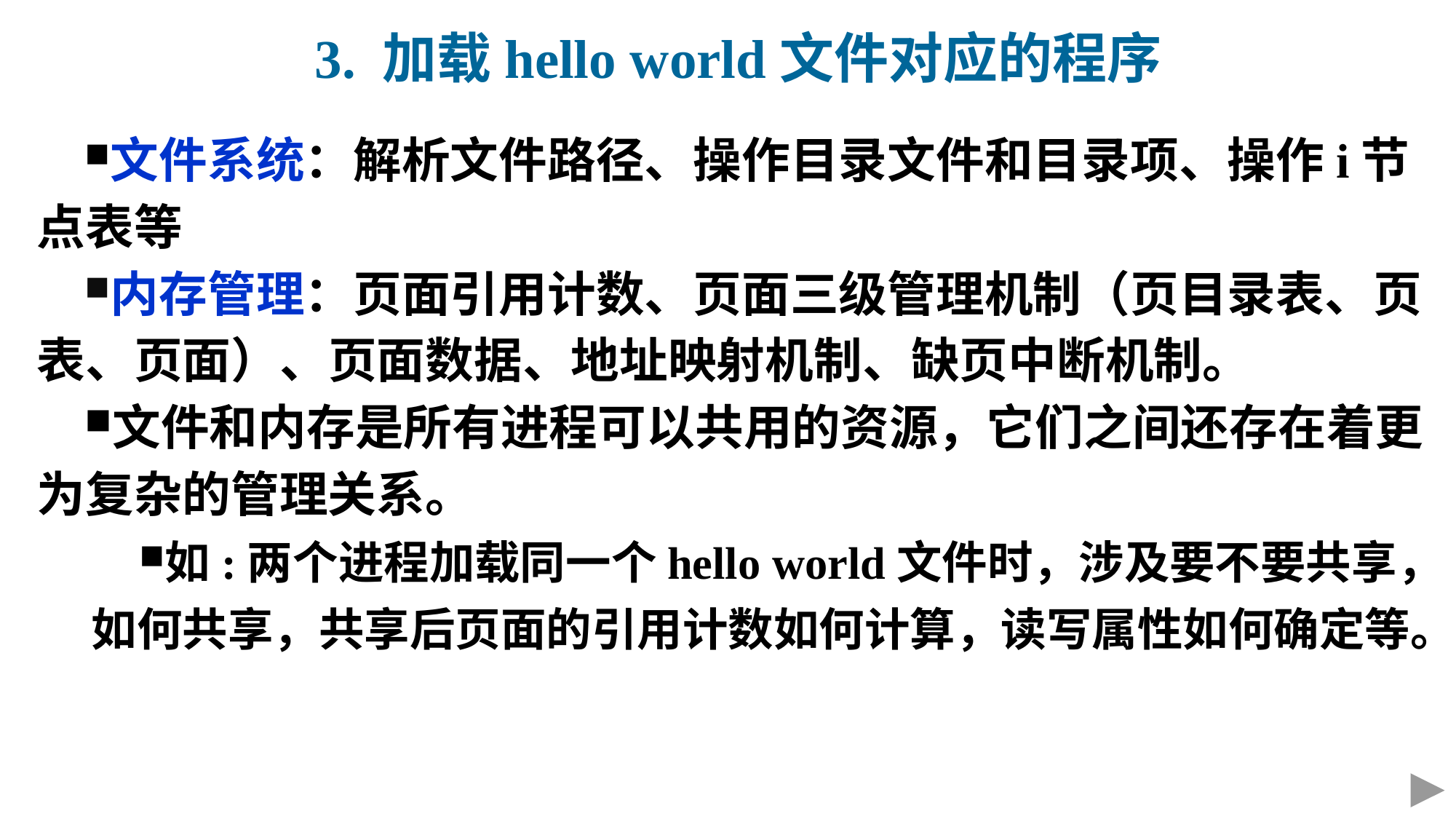

# 3. 加载hello world文件对应的程序
文件系统：解析文件路径、操作目录文件和目录项、操作i节点表等
内存管理：页面引用计数、页面三级管理机制（页目录表、页表、页面）、页面数据、地址映射机制、缺页中断机制。
文件和内存是所有进程可以共用的资源，它们之间还存在着更为复杂的管理关系。
如:两个进程加载同一个hello world文件时，涉及要不要共享，如何共享，共享后页面的引用计数如何计算，读写属性如何确定等。